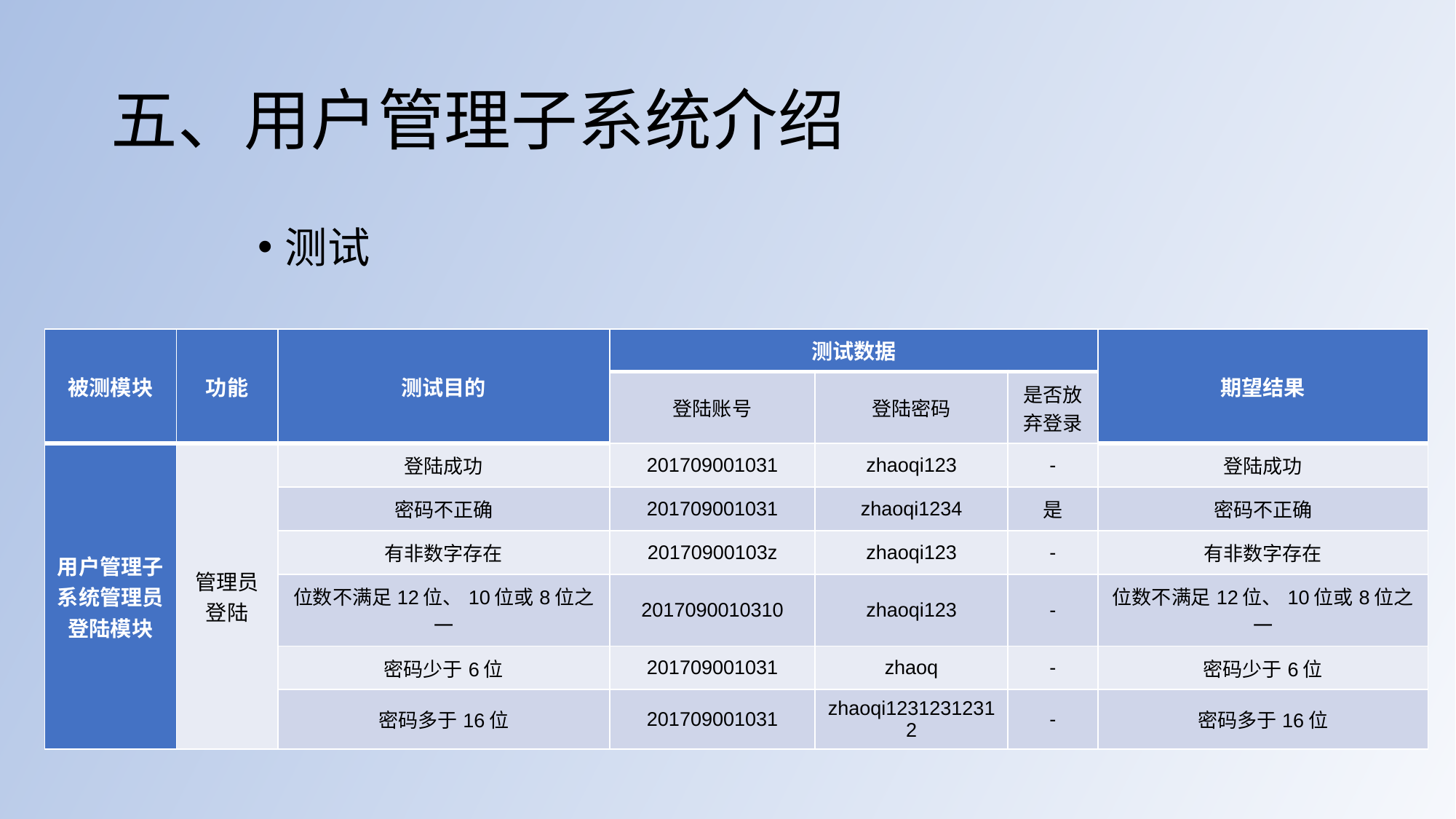

# 五、用户管理子系统介绍
测试
| 被测模块 | 功能 | 测试目的 | 测试数据 |  |  | 期望结果 |
| --- | --- | --- | --- | --- | --- | --- |
|  |  |  | 登陆账号 | 登陆密码 | 是否放弃登录 |  |
| 用户管理子系统管理员登陆模块 | 管理员登陆 | 登陆成功 | 201709001031 | zhaoqi123 | - | 登陆成功 |
|  |  | 密码不正确 | 201709001031 | zhaoqi1234 | 是 | 密码不正确 |
|  |  | 有非数字存在 | 20170900103z | zhaoqi123 | - | 有非数字存在 |
|  |  | 位数不满足12位、10位或8位之一 | 2017090010310 | zhaoqi123 | - | 位数不满足12位、10位或8位之一 |
|  |  | 密码少于6位 | 201709001031 | zhaoq | - | 密码少于6位 |
|  |  | 密码多于16位 | 201709001031 | zhaoqi12312312312 | - | 密码多于16位 |